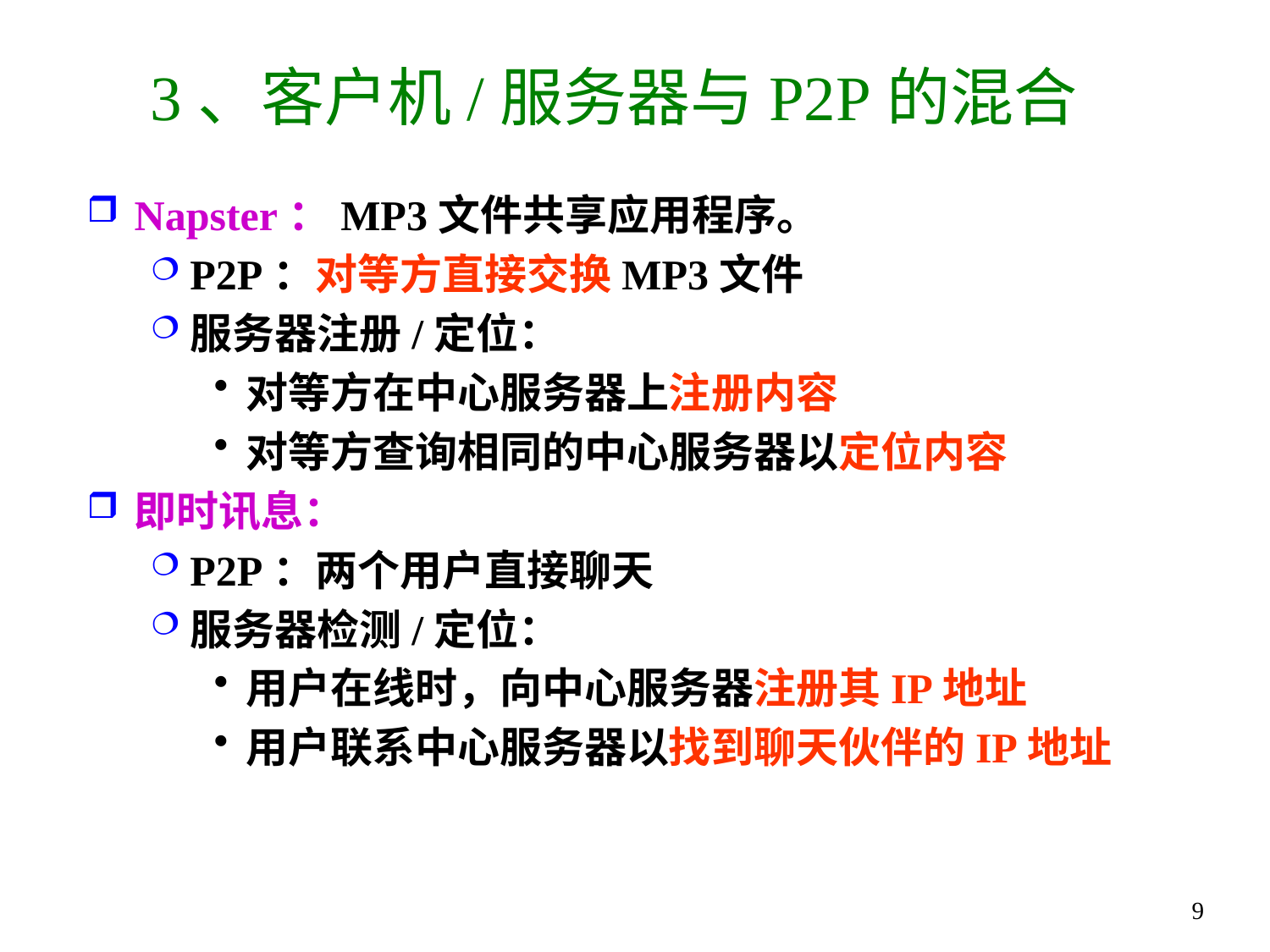

# 3、客户机/服务器与P2P的混合
Napster：MP3文件共享应用程序。
P2P：对等方直接交换MP3文件
服务器注册/定位：
对等方在中心服务器上注册内容
对等方查询相同的中心服务器以定位内容
即时讯息：
P2P：两个用户直接聊天
服务器检测/定位：
用户在线时，向中心服务器注册其IP地址
用户联系中心服务器以找到聊天伙伴的IP地址
9